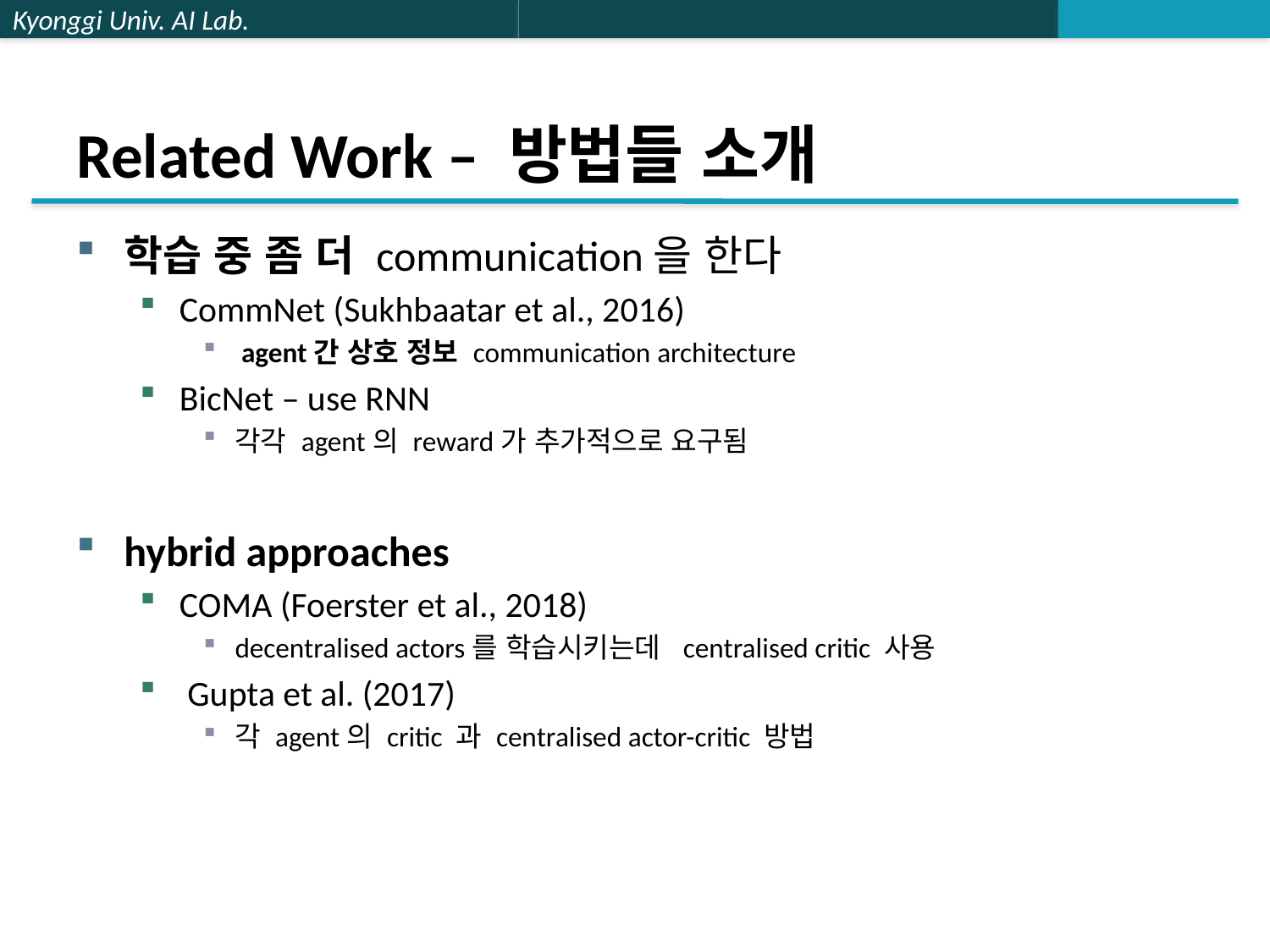

# Related Work – 방법들 소개
학습 중 좀 더 communication을 한다
CommNet (Sukhbaatar et al., 2016)
 agent간 상호 정보 communication architecture
BicNet – use RNN
각각 agent의 reward가 추가적으로 요구됨

hybrid approaches
COMA (Foerster et al., 2018)
decentralised actors를 학습시키는데  centralised critic 사용
 Gupta et al. (2017)
각 agent의 critic 과 centralised actor-critic 방법